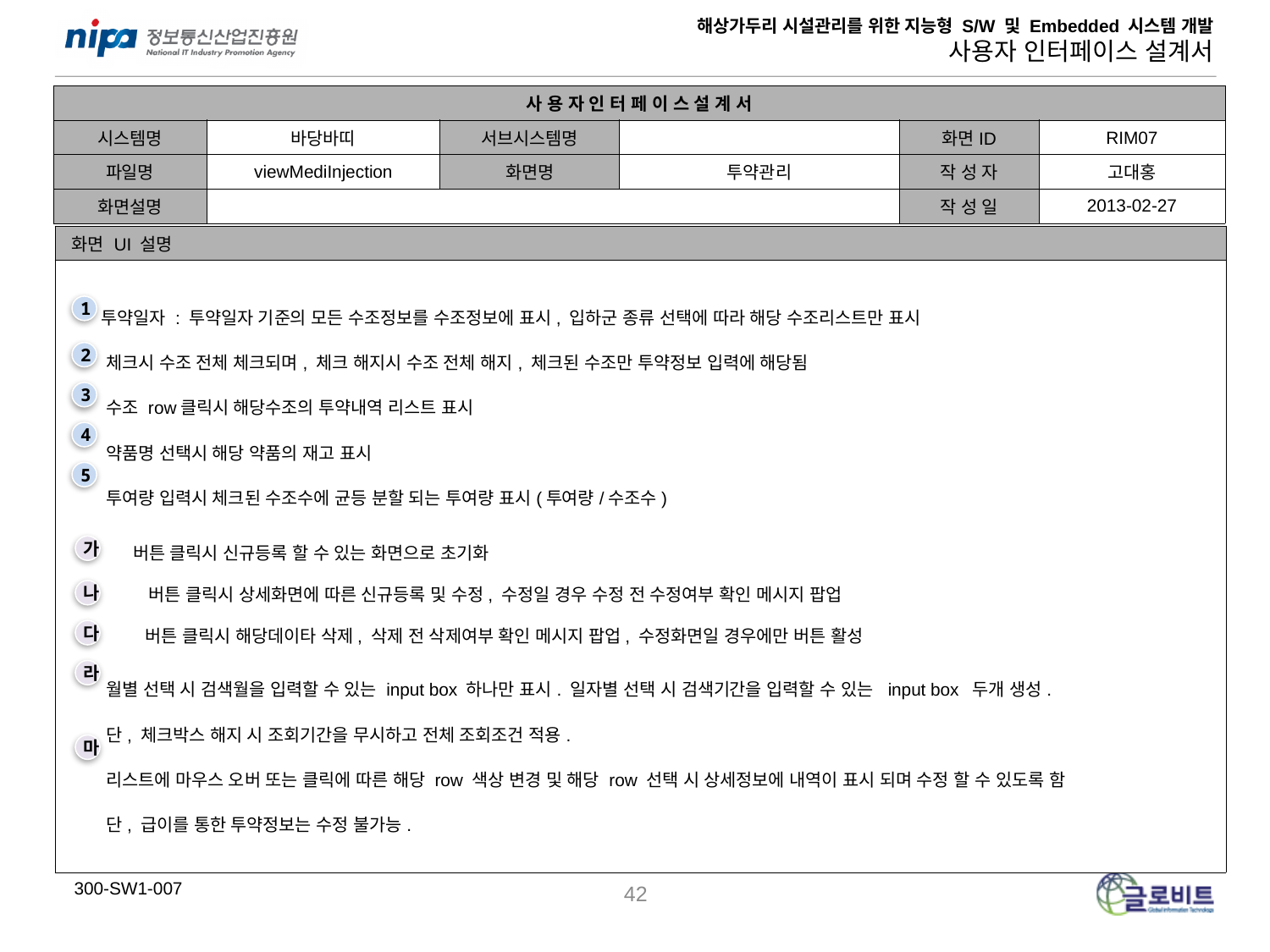

| 사 용 자 인 터 페 이 스 설 계 서 |  |  |  |  |  |
| --- | --- | --- | --- | --- | --- |
| 시스템명 | 바당바띠 | 서브시스템명 |  | 화면ID | RIM07 |
| 파일명 | viewMediInjection | 화면명 | 투약관리 | 작 성 자 | 고대홍 |
| 화면설명 |  |  |  | 작 성 일 | 2013-02-27 |
| 화면 UI 설명 |
| --- |
| 투약일자 : 투약일자 기준의 모든 수조정보를 수조정보에 표시, 입하군 종류 선택에 따라 해당 수조리스트만 표시 체크시 수조 전체 체크되며, 체크 해지시 수조 전체 해지, 체크된 수조만 투약정보 입력에 해당됨 수조 row클릭시 해당수조의 투약내역 리스트 표시 약품명 선택시 해당 약품의 재고 표시 투여량 입력시 체크된 수조수에 균등 분할 되는 투여량 표시(투여량/수조수) 월별 선택 시 검색월을 입력할 수 있는 input box 하나만 표시. 일자별 선택 시 검색기간을 입력할 수 있는 input box 두개 생성. 단, 체크박스 해지 시 조회기간을 무시하고 전체 조회조건 적용. 리스트에 마우스 오버 또는 클릭에 따른 해당 row 색상 변경 및 해당 row 선택 시 상세정보에 내역이 표시 되며 수정 할 수 있도록 함 단, 급이를 통한 투약정보는 수정 불가능. |
1
2
3
4
5
가
버튼 클릭시 신규등록 할 수 있는 화면으로 초기화
버튼 클릭시 상세화면에 따른 신규등록 및 수정, 수정일 경우 수정 전 수정여부 확인 메시지 팝업
나
버튼 클릭시 해당데이타 삭제, 삭제 전 삭제여부 확인 메시지 팝업, 수정화면일 경우에만 버튼 활성
다
라
마